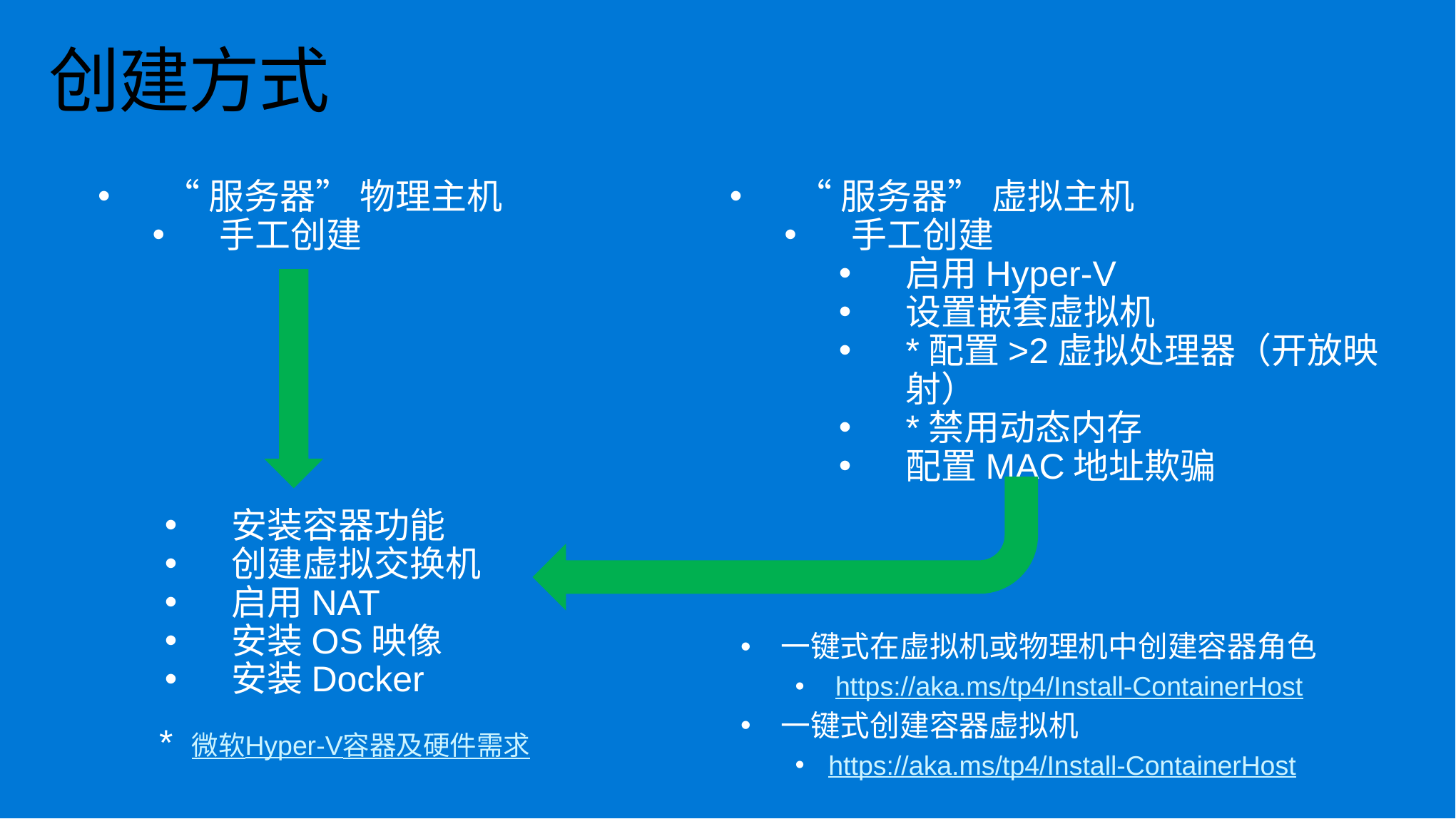

# 创建方式
“服务器” 物理主机
手工创建

“服务器” 虚拟主机
手工创建
启用Hyper-V
设置嵌套虚拟机
*配置>2虚拟处理器（开放映射）
*禁用动态内存
配置MAC地址欺骗

安装容器功能
创建虚拟交换机
启用NAT
安装OS映像
安装Docker
一键式在虚拟机或物理机中创建容器角色
https://aka.ms/tp4/Install-ContainerHost
一键式创建容器虚拟机
https://aka.ms/tp4/Install-ContainerHost
* 微软Hyper-V容器及硬件需求